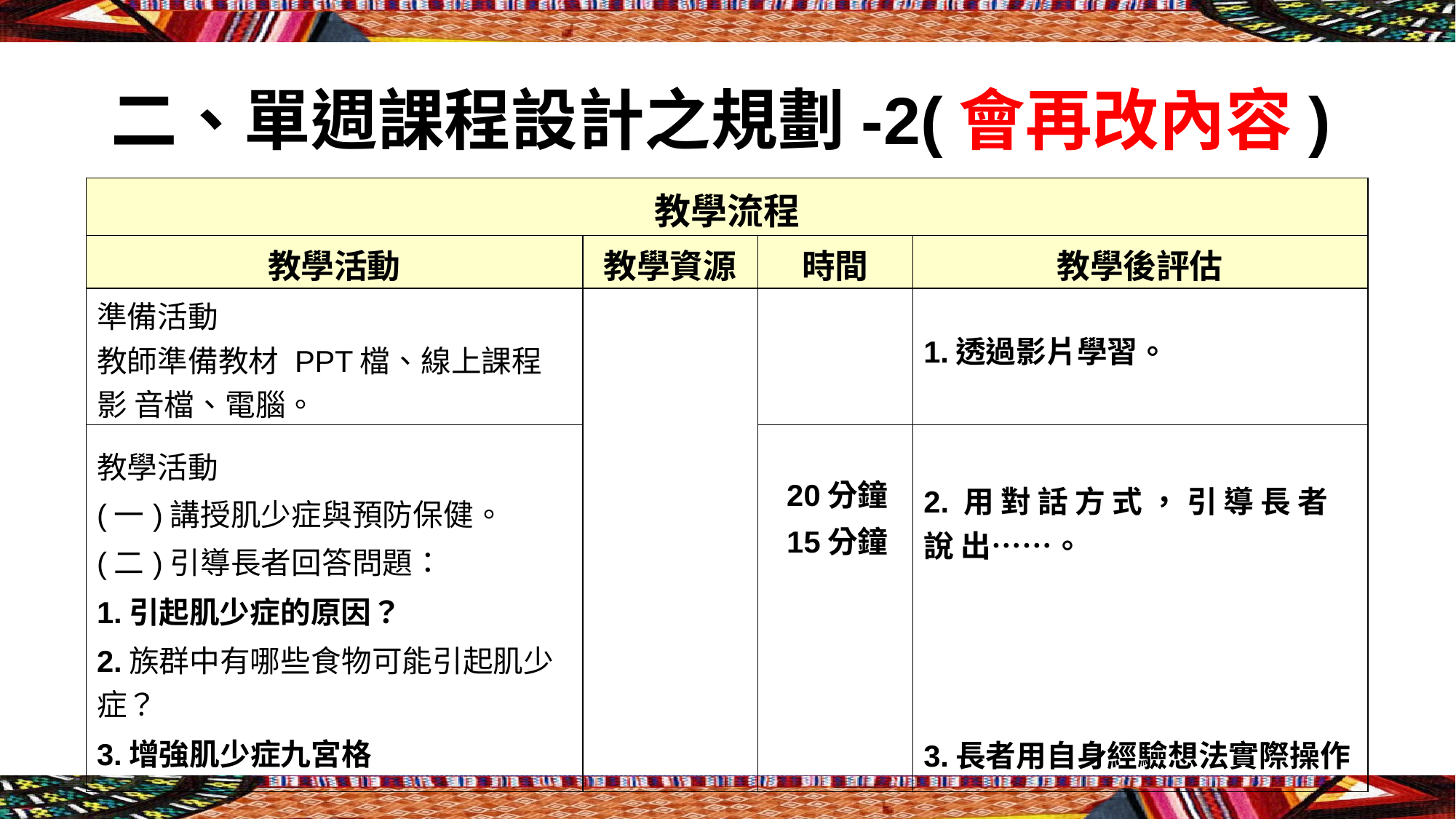

# 二、單週課程設計之規劃-2(會再改內容)
| 教學流程 |  |  |  |
| --- | --- | --- | --- |
| 教學活動 | 教學資源 | 時間 | 教學後評估 |
| 準備活動 教師準備教材 PPT檔、線上課程影 音檔、電腦。 |  |  | 1.透過影片學習。 |
| 教學活動 (一)講授肌少症與預防保健。 (二)引導長者回答問題： |  | 20分鐘 15分鐘 | 2. 用對話方式， 引導長者說 出……。 |
| 1.引起肌少症的原因？ |  |  |  |
| 2.族群中有哪些食物可能引起肌少症？ |  |  |  |
| 3.增強肌少症九宮格 |  |  | 3.長者用自身經驗想法實際操作 |